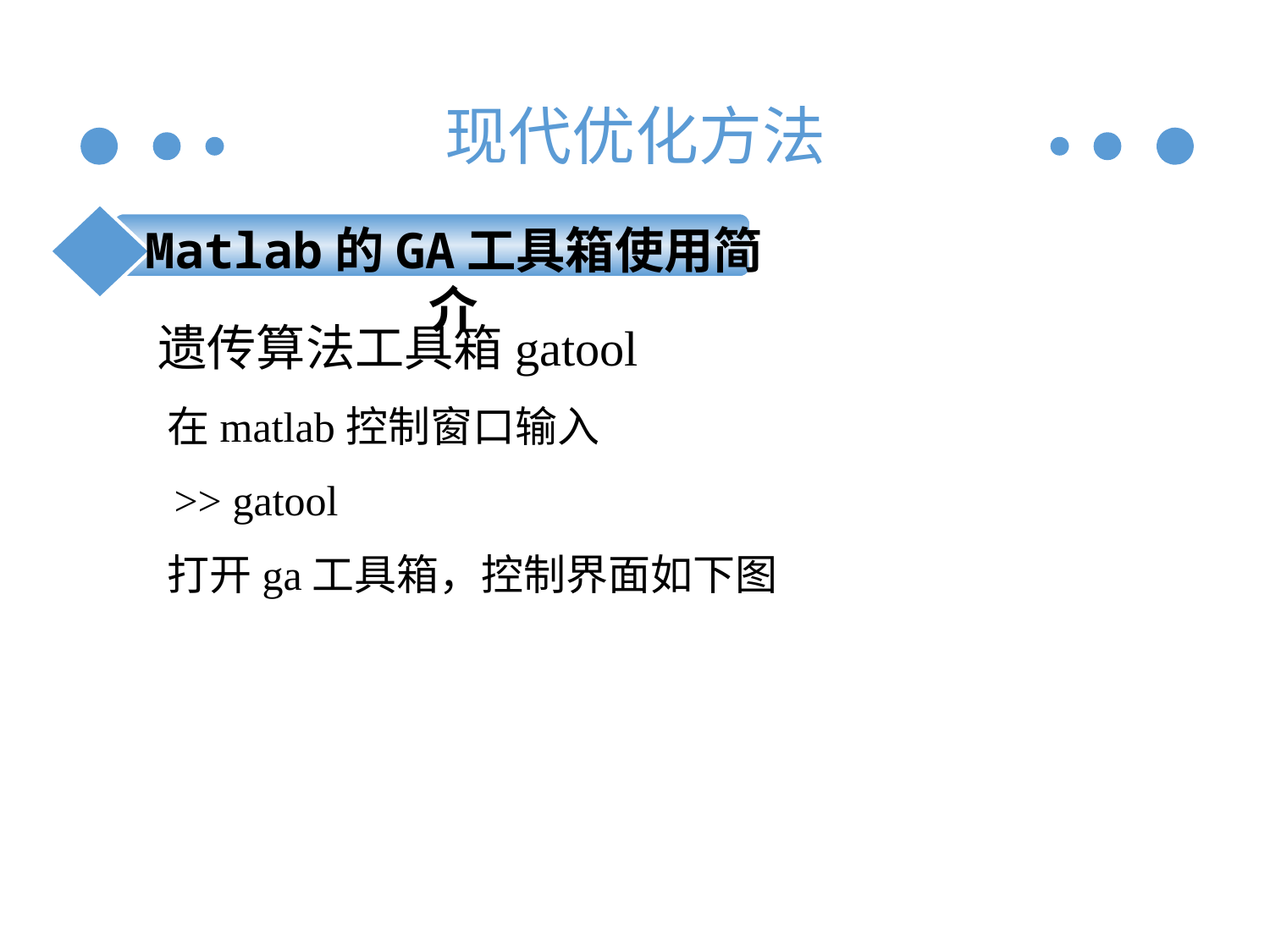

现代优化方法

Matlab的GA工具箱使用简介

     遗传算法工具箱gatool
      在matlab控制窗口输入
       >> gatool
      打开ga工具箱，控制界面如下图